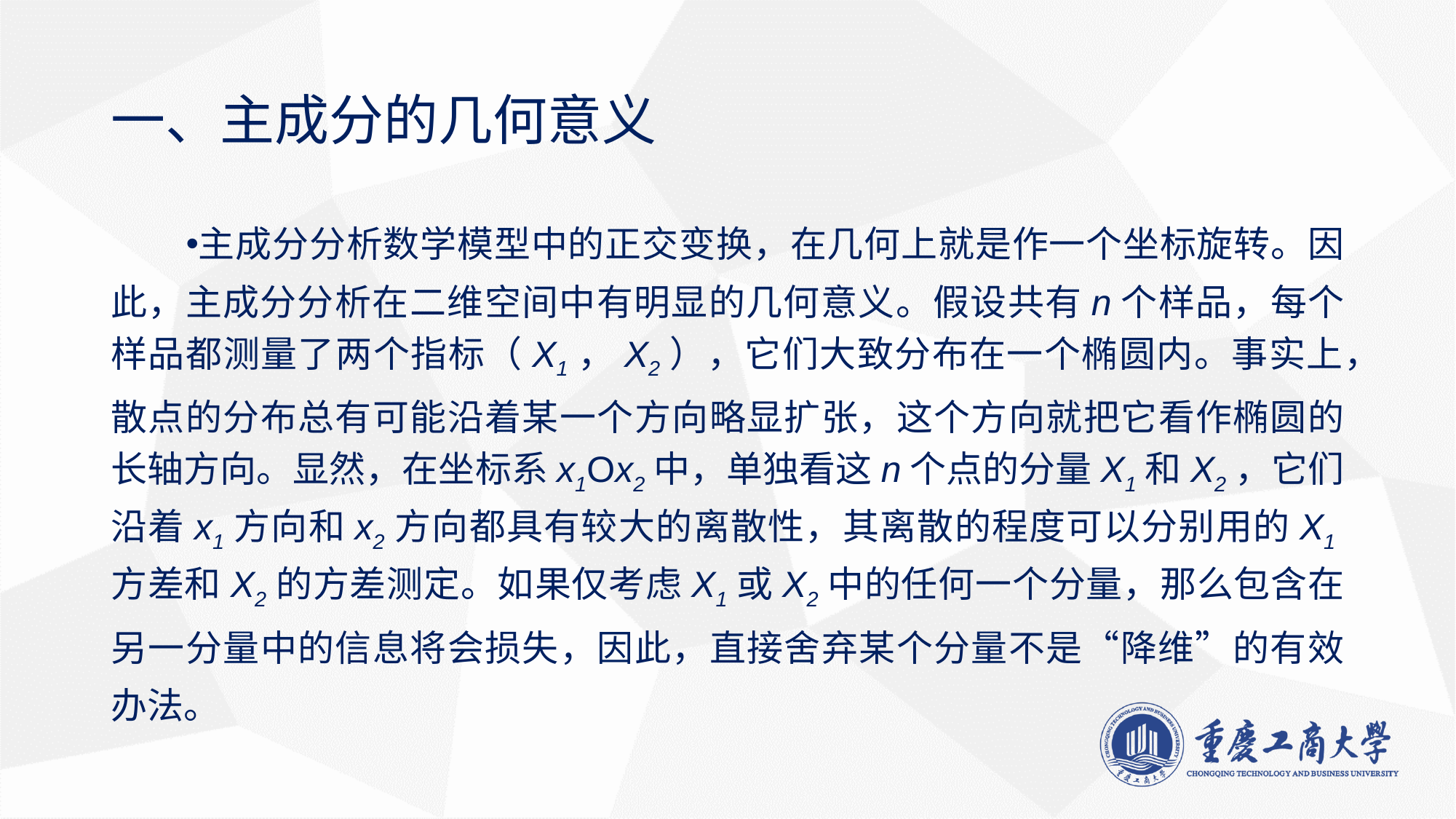

# 一、主成分的几何意义
主成分分析数学模型中的正交变换，在几何上就是作一个坐标旋转。因此，主成分分析在二维空间中有明显的几何意义。假设共有n个样品，每个样品都测量了两个指标（X1，X2），它们大致分布在一个椭圆内。事实上，散点的分布总有可能沿着某一个方向略显扩张，这个方向就把它看作椭圆的长轴方向。显然，在坐标系x1Ox2中，单独看这n个点的分量X1和X2，它们沿着x1方向和x2方向都具有较大的离散性，其离散的程度可以分别用的X1方差和X2的方差测定。如果仅考虑X1或X2中的任何一个分量，那么包含在另一分量中的信息将会损失，因此，直接舍弃某个分量不是“降维”的有效办法。